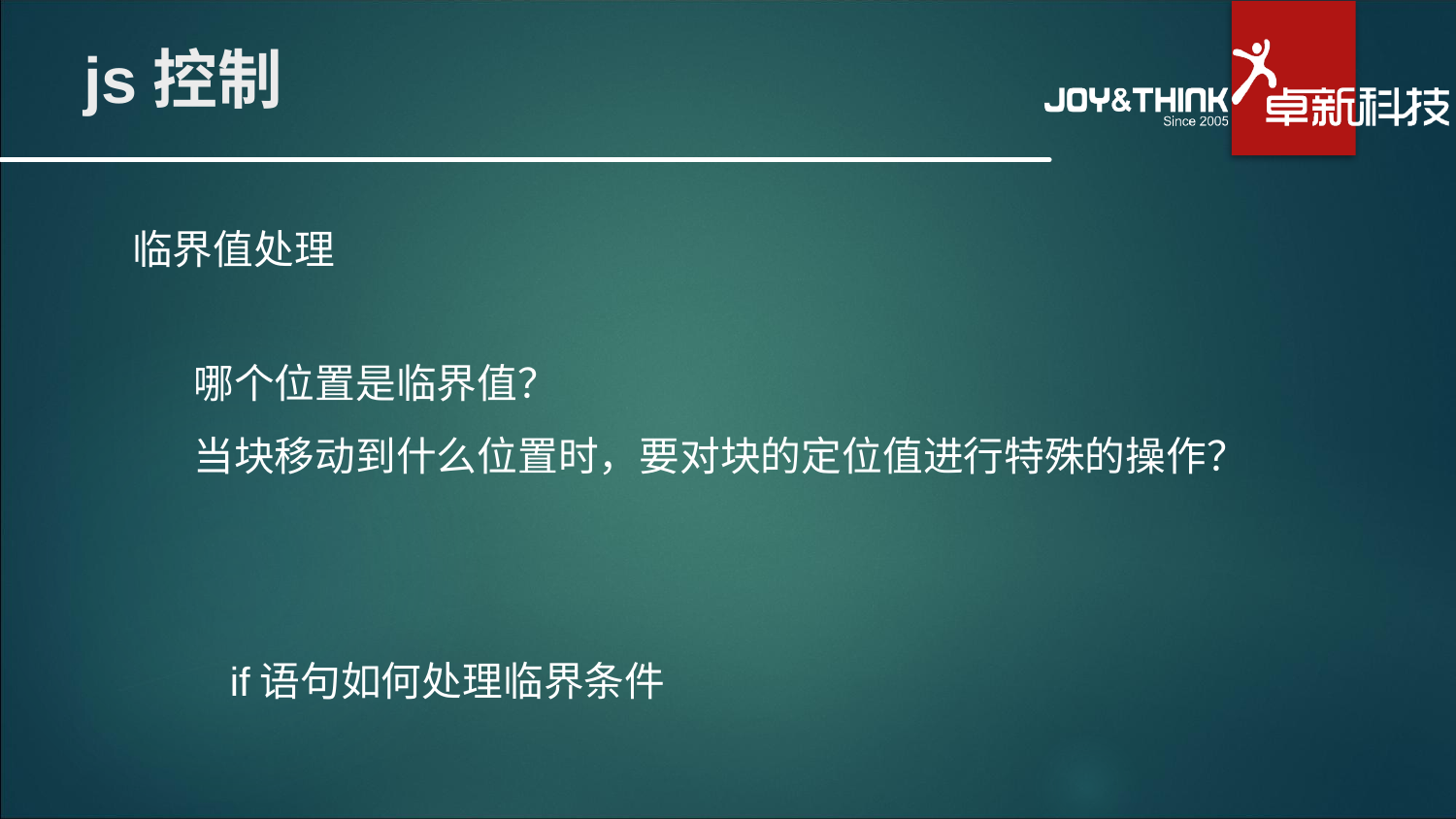

# js控制
临界值处理
哪个位置是临界值？
当块移动到什么位置时，要对块的定位值进行特殊的操作？
if语句如何处理临界条件